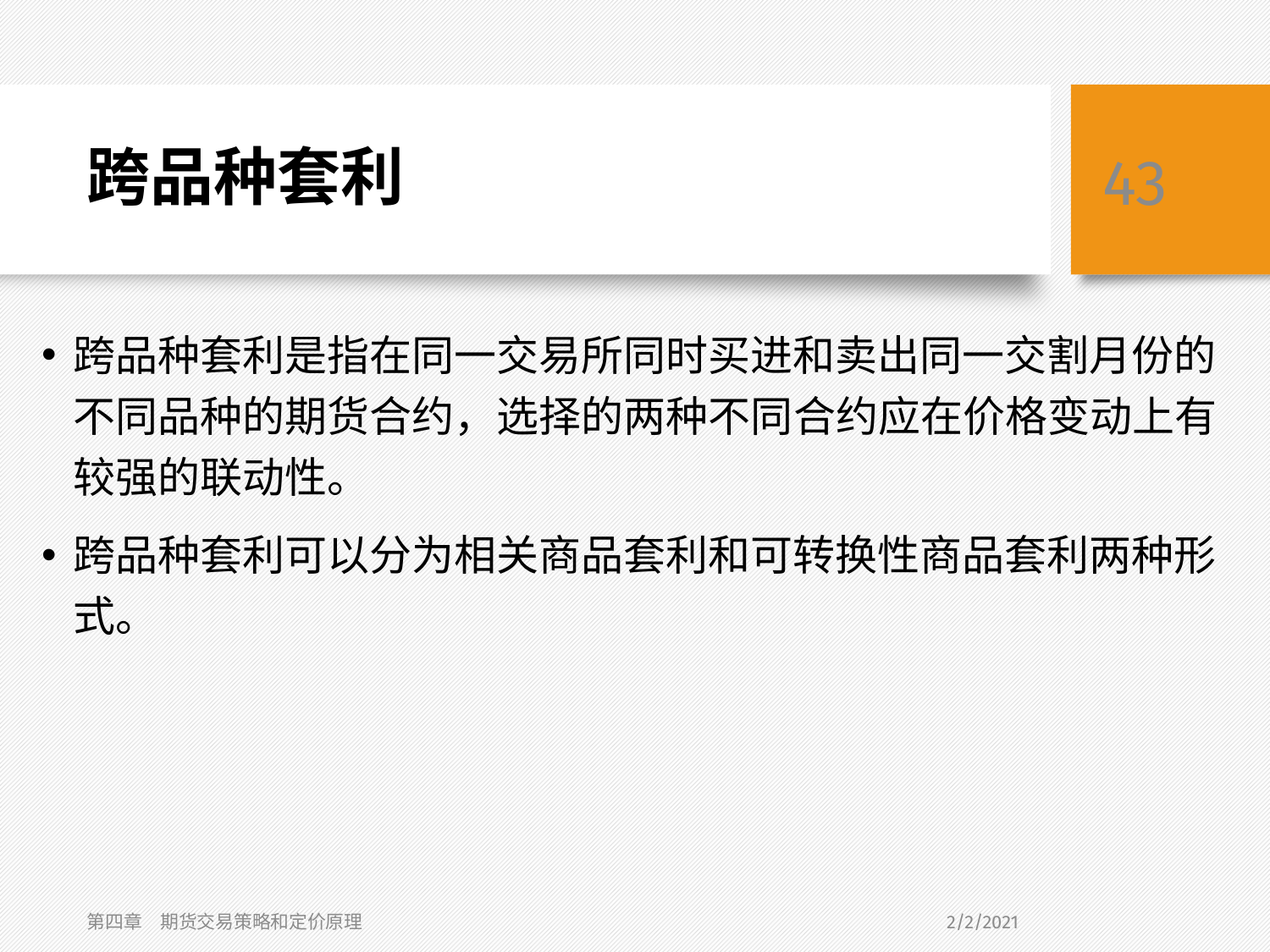

# 跨品种套利
43
跨品种套利是指在同一交易所同时买进和卖出同一交割月份的不同品种的期货合约，选择的两种不同合约应在价格变动上有较强的联动性。
跨品种套利可以分为相关商品套利和可转换性商品套利两种形式。

2/2/2021
第四章　期货交易策略和定价原理